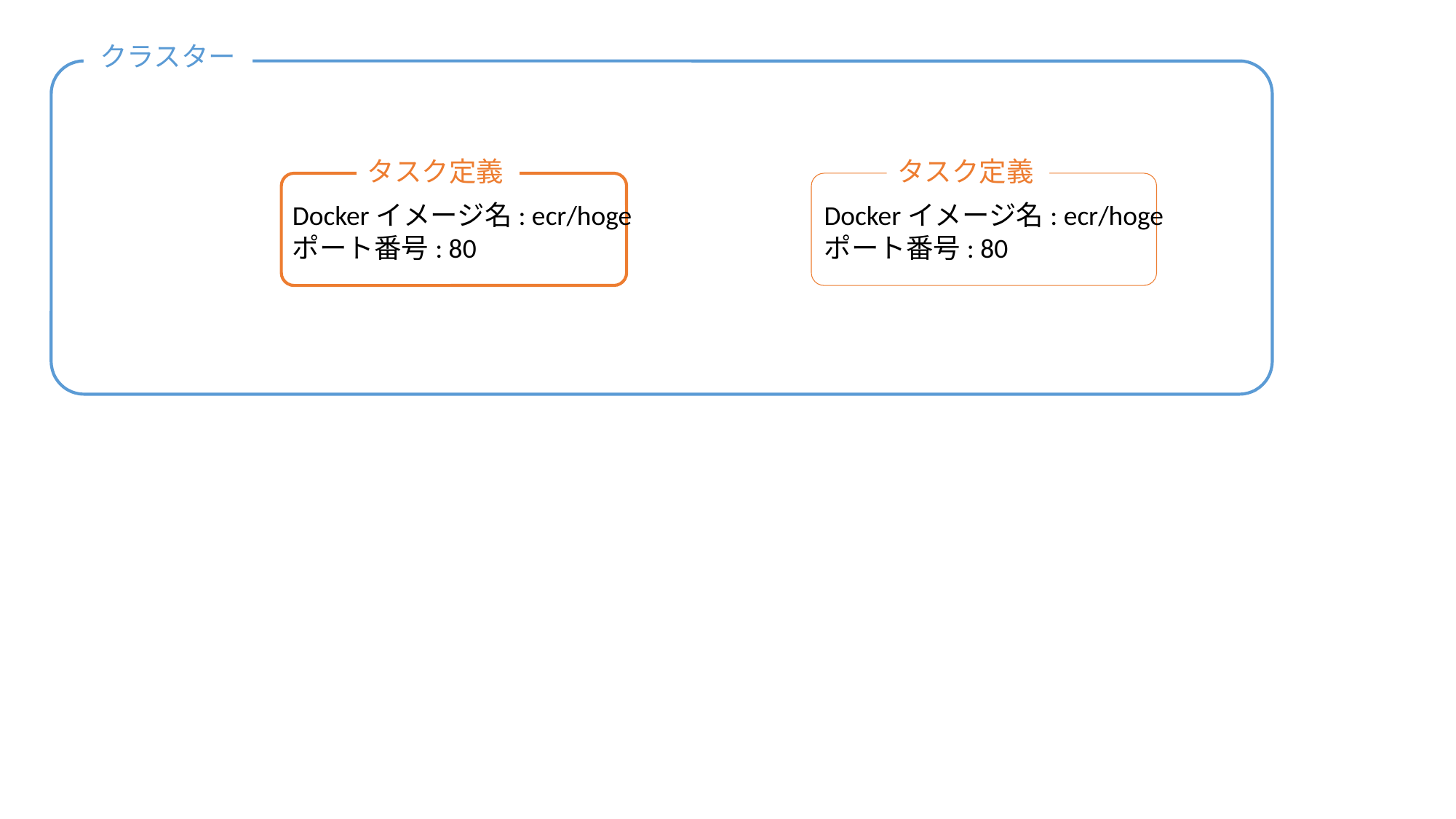

クラスター

タスク定義
タスク定義

Dockerイメージ名: ecr/hoge
ポート番号: 80
Dockerイメージ名: ecr/hoge
ポート番号: 80